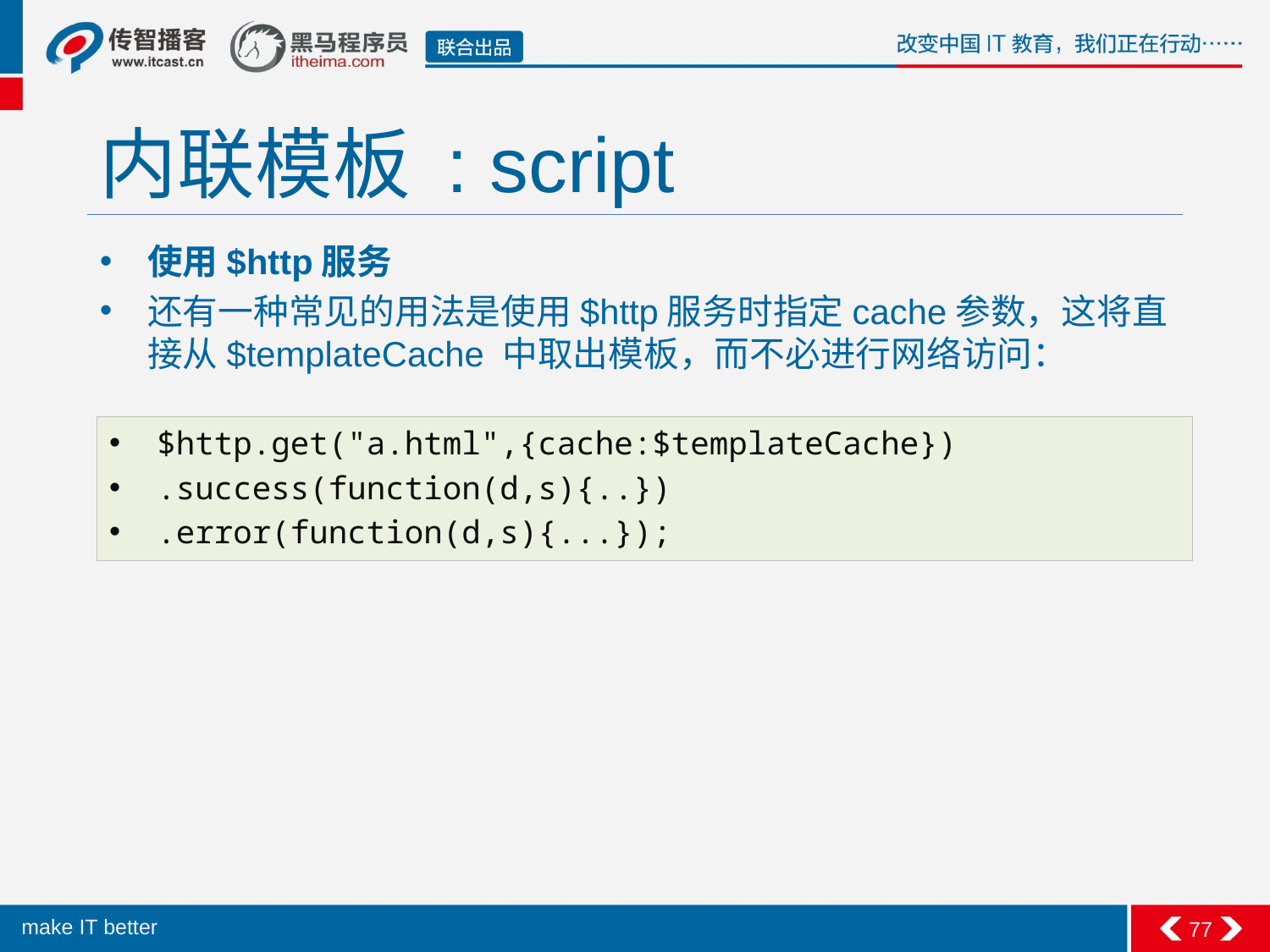

# 内联模板 : script
使用$http服务
还有一种常见的用法是使用$http服务时指定cache参数，这将直接从$templateCache 中取出模板，而不必进行网络访问：

$http.get("a.html",{cache:$templateCache})
.success(function(d,s){..})
.error(function(d,s){...});
77

make IT better